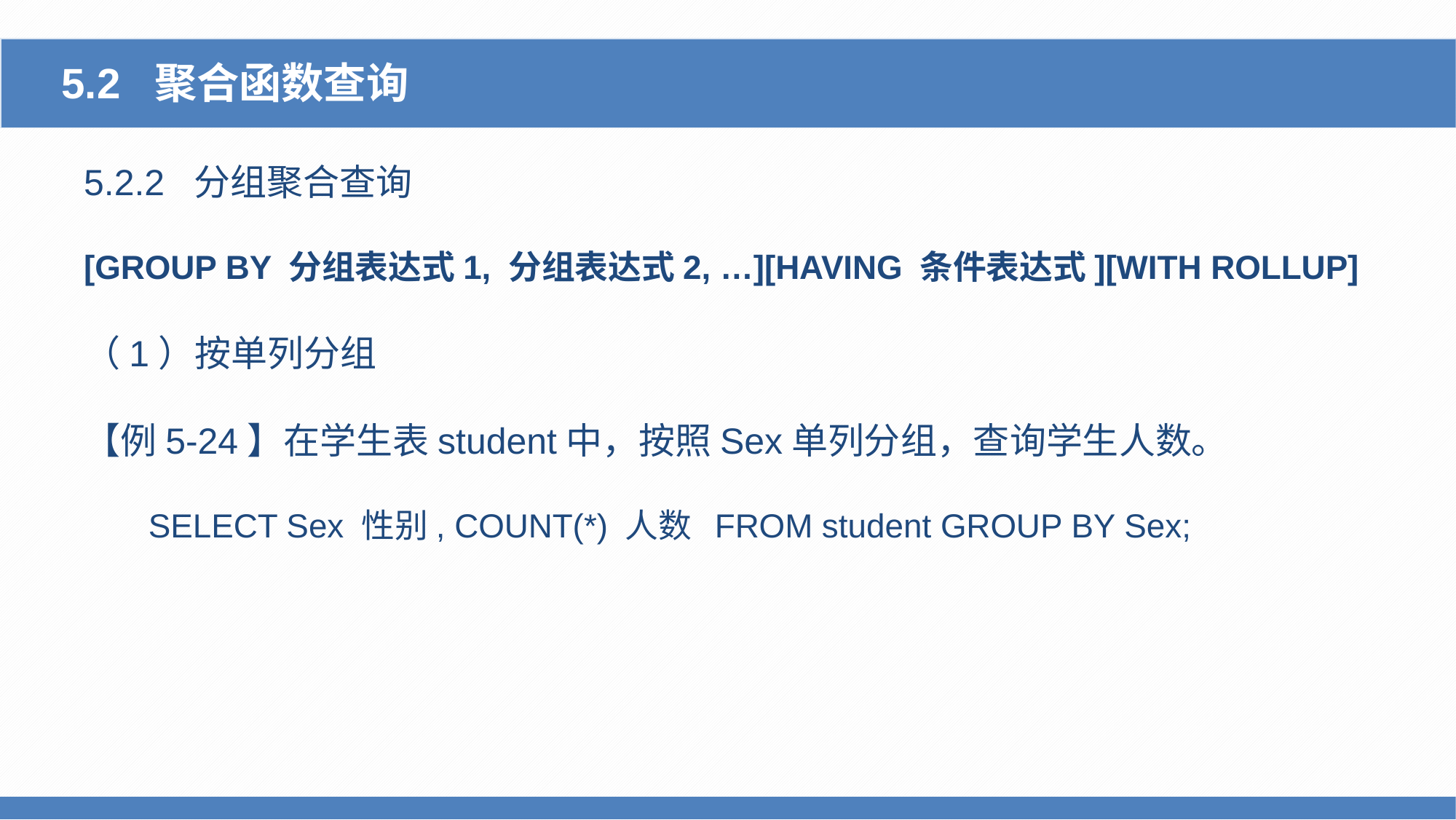

5.2  聚合函数查询
5.2.2  分组聚合查询

[GROUP BY 分组表达式1, 分组表达式2, …][HAVING 条件表达式][WITH ROLLUP]

（1）按单列分组

【例5-24】在学生表student中，按照Sex单列分组，查询学生人数。

SELECT Sex 性别, COUNT(*) 人数  FROM student GROUP BY Sex;